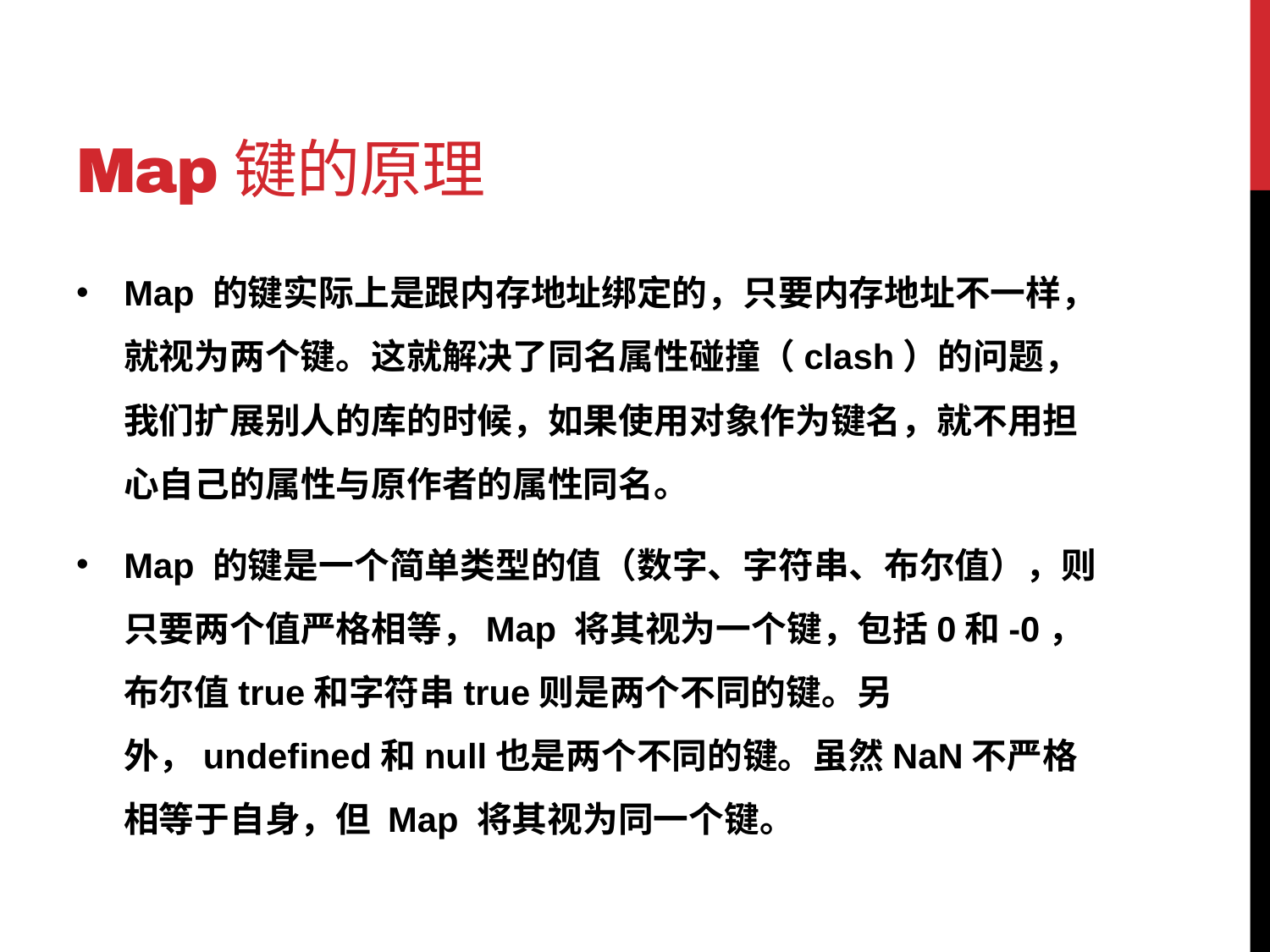

# Map键的原理
Map 的键实际上是跟内存地址绑定的，只要内存地址不一样，就视为两个键。这就解决了同名属性碰撞（clash）的问题，我们扩展别人的库的时候，如果使用对象作为键名，就不用担心自己的属性与原作者的属性同名。
Map 的键是一个简单类型的值（数字、字符串、布尔值），则只要两个值严格相等，Map 将其视为一个键，包括0和-0，布尔值true和字符串true则是两个不同的键。另外，undefined和null也是两个不同的键。虽然NaN不严格相等于自身，但 Map 将其视为同一个键。